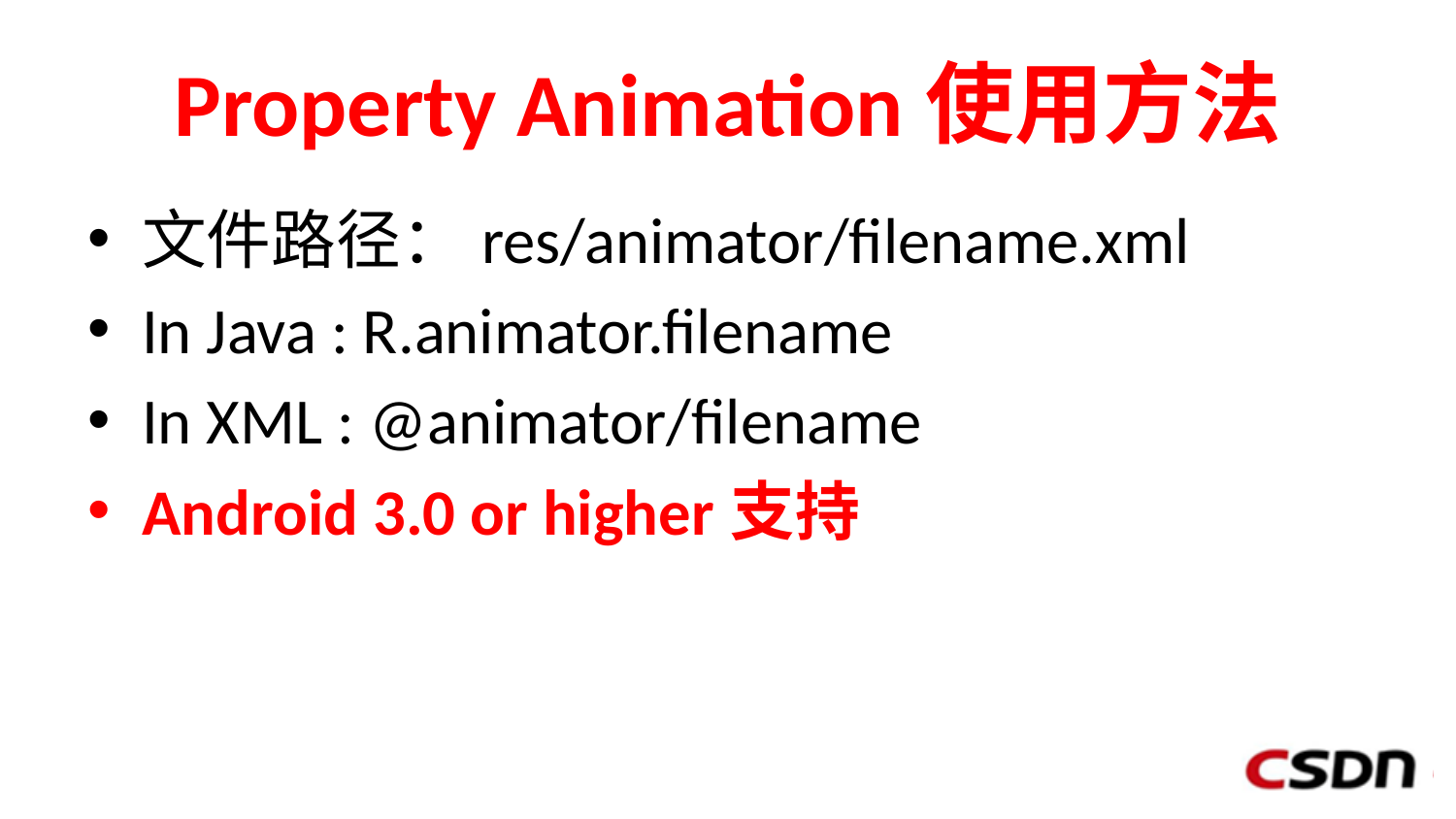

# Property Animation使用方法
文件路径：res/animator/filename.xml
In Java : R.animator.filename
In XML : @animator/filename
Android 3.0 or higher支持